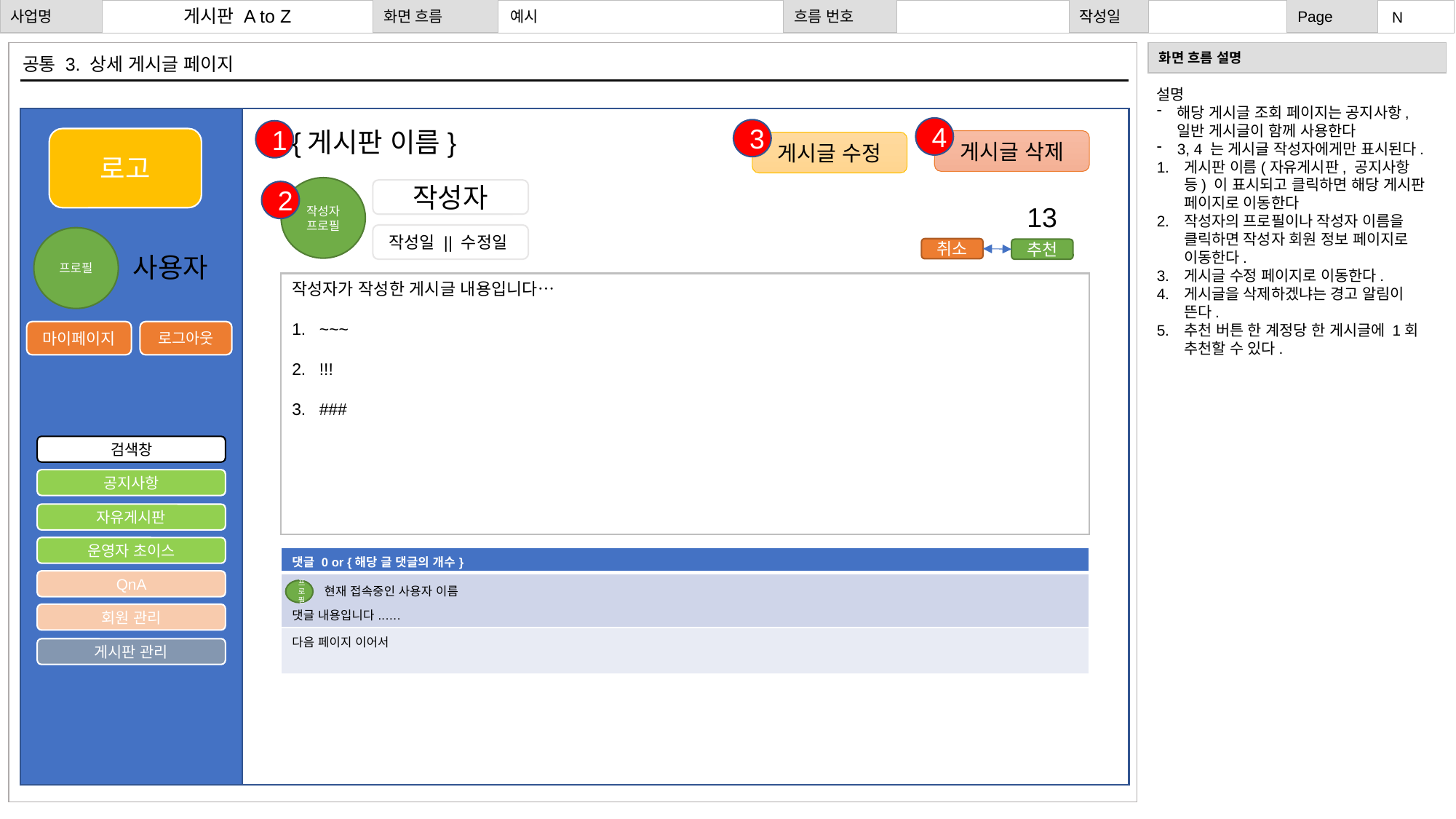

# 예시

게시판 A to Z
N

공통 3. 상세 게시글 페이지
설명
해당 게시글 조회 페이지는 공지사항, 일반 게시글이 함께 사용한다
3, 4 는 게시글 작성자에게만 표시된다.
게시판 이름(자유게시판, 공지사항 등) 이 표시되고 클릭하면 해당 게시판 페이지로 이동한다
작성자의 프로필이나 작성자 이름을 클릭하면 작성자 회원 정보 페이지로 이동한다.
게시글 수정 페이지로 이동한다.
게시글을 삭제하겠냐는 경고 알림이 뜬다.
추천 버튼 한 계정당 한 게시글에 1회 추천할 수 있다.

4
{게시판 이름}
3
1
로고
게시글 삭제
게시글 수정
작성자 프로필
작성자
2
13
작성일 || 수정일
프로필
취소
추천
사용자
작성자가 작성한 게시글 내용입니다…

~~~

!!!

###
마이페이지
로그아웃
검색창
공지사항
자유게시판
운영자 초이스
| 댓글 0 or {해당 글 댓글의 개수} |
| --- |
| 댓글 내용입니다..…. |
| 다음 페이지 이어서 |
QnA
현재 접속중인 사용자 이름
프로필
회원 관리
게시판 관리